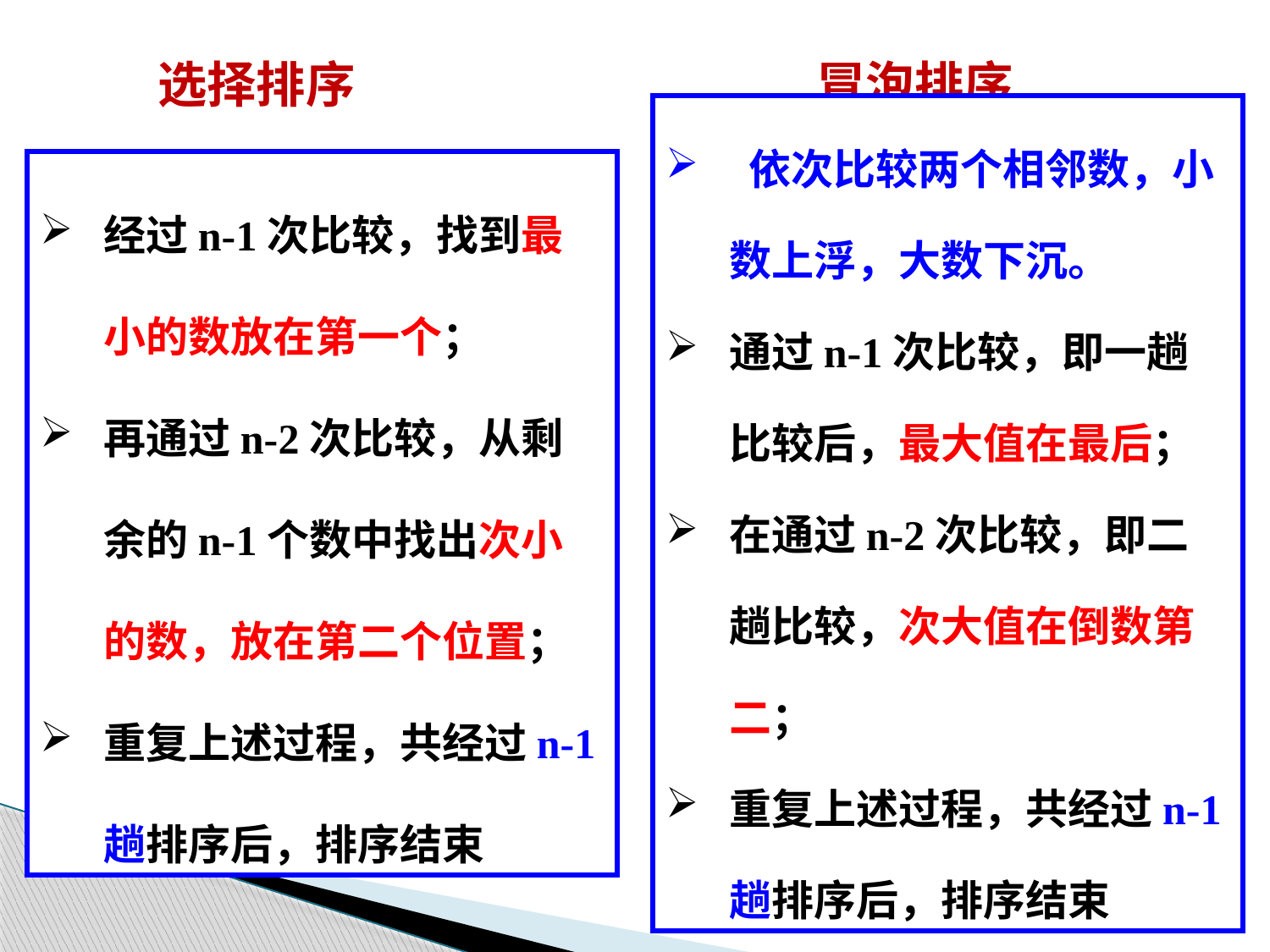

选择排序
冒泡排序
 依次比较两个相邻数，小数上浮，大数下沉。
通过n-1次比较，即一趟比较后，最大值在最后；
在通过n-2次比较，即二趟比较，次大值在倒数第二；
重复上述过程，共经过n-1趟排序后，排序结束
经过n-1次比较，找到最小的数放在第一个；
再通过n-2次比较，从剩余的n-1个数中找出次小的数，放在第二个位置；
重复上述过程，共经过n-1趟排序后，排序结束